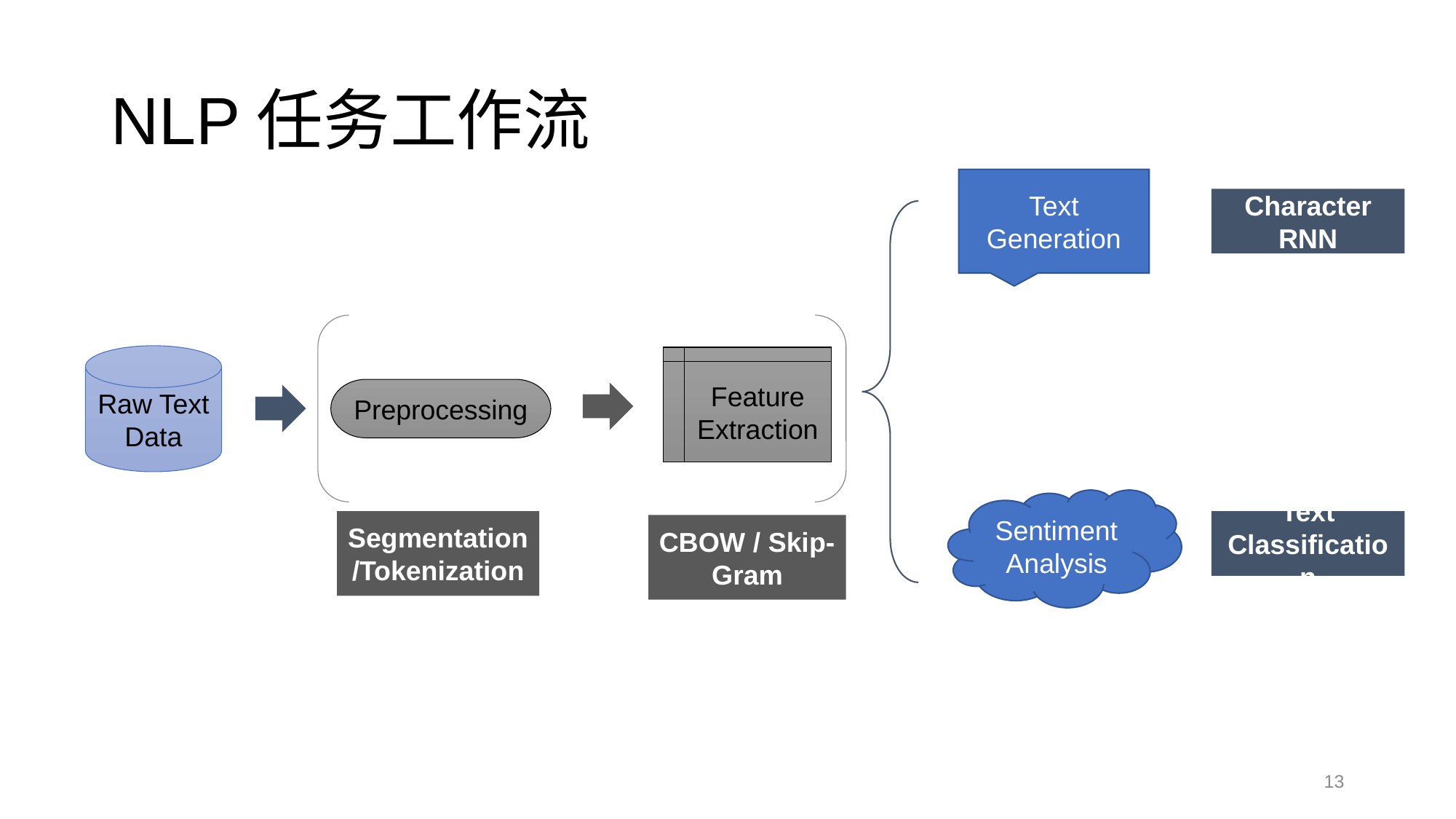

# NLP任务工作流
Text Generation
Character RNN

Raw Text Data
Feature Extraction
Preprocessing

Sentiment
Analysis
Segmentation/Tokenization
Text Classification
CBOW / Skip-Gram
13